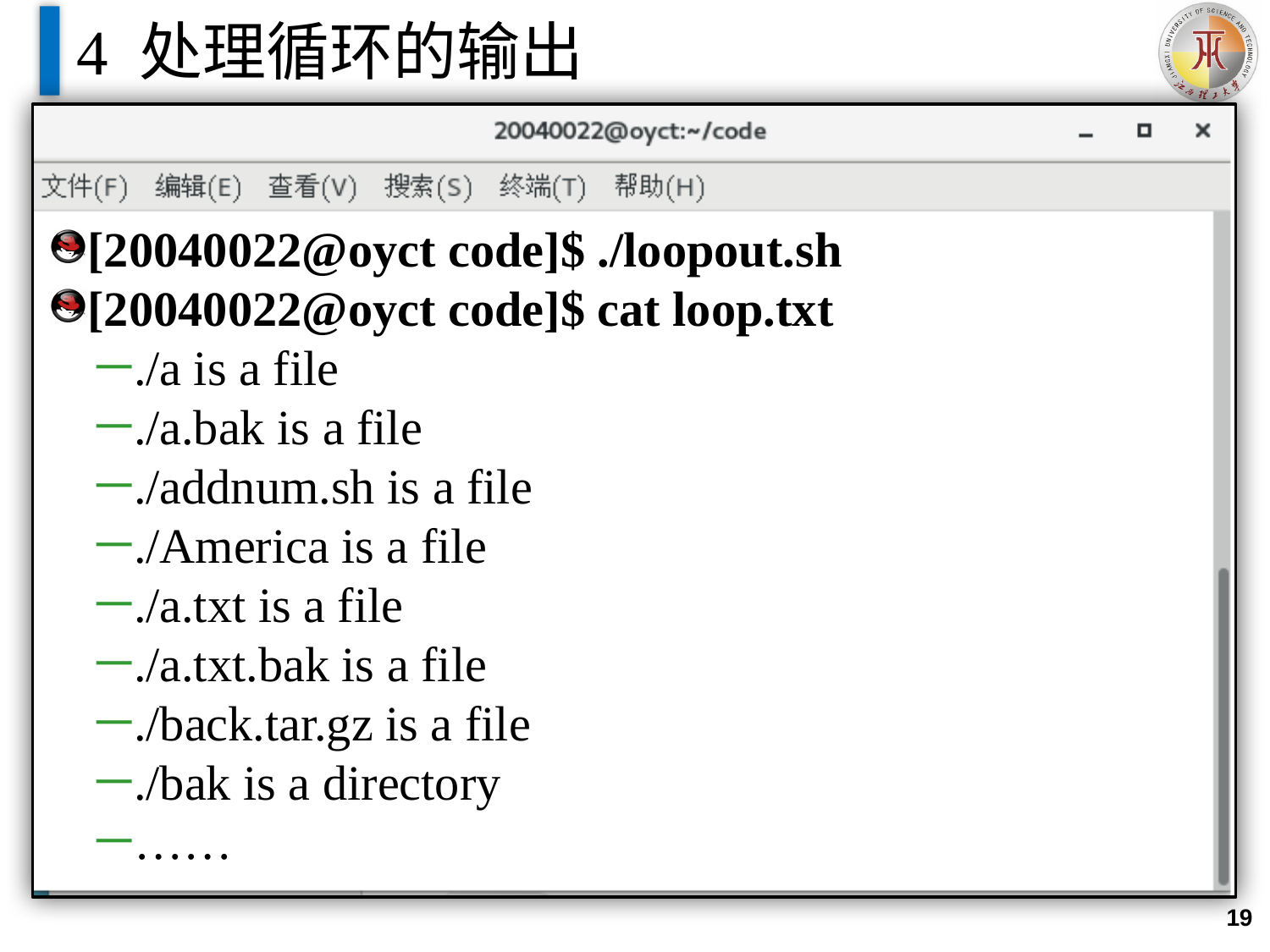

# 4 处理循环的输出
[20040022@oyct code]$ ./loopout.sh
[20040022@oyct code]$ cat loop.txt
./a is a file
./a.bak is a file
./addnum.sh is a file
./America is a file
./a.txt is a file
./a.txt.bak is a file
./back.tar.gz is a file
./bak is a directory
……
19